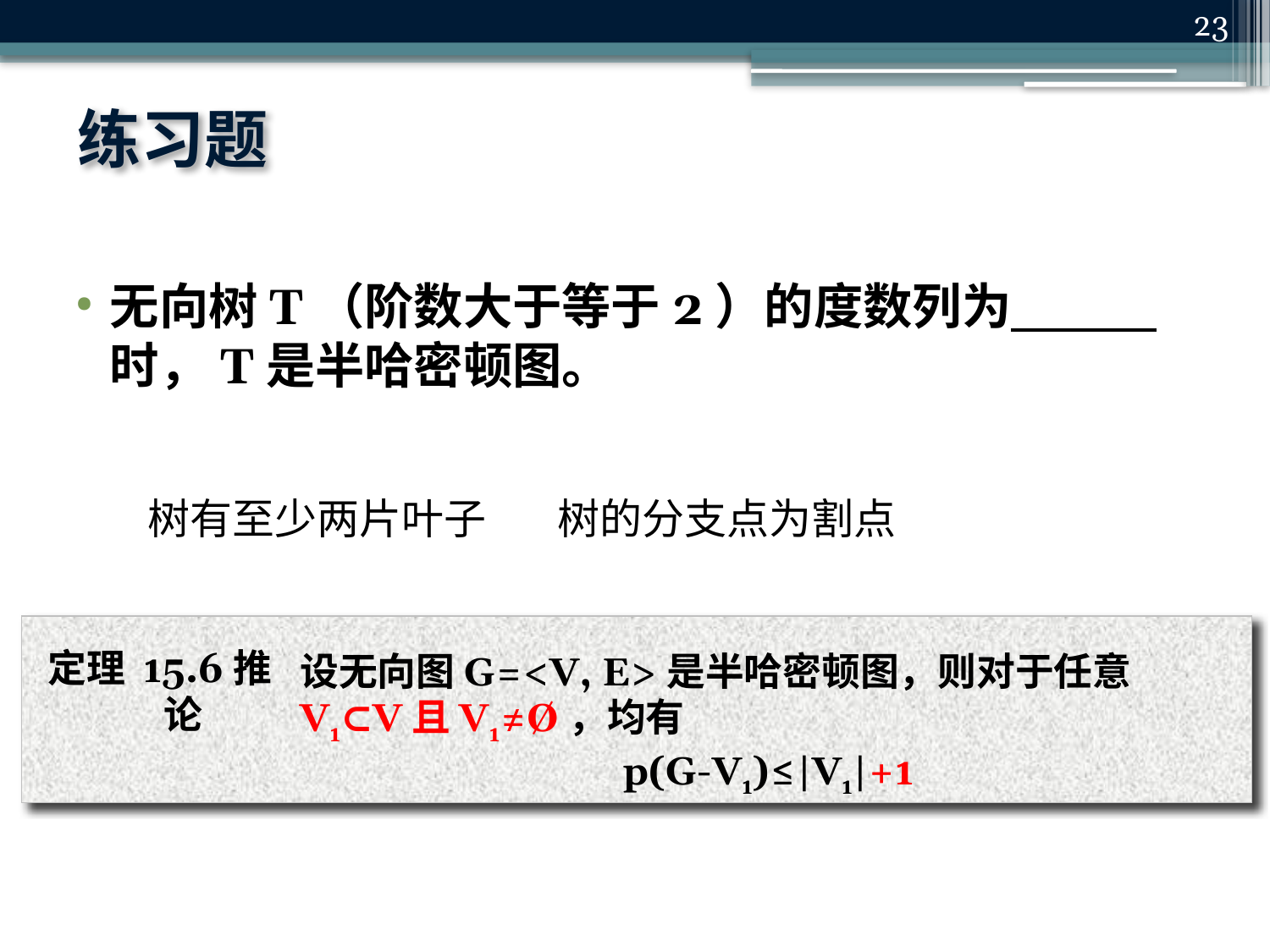

23
# 练习题
无向树T（阶数大于等于2）的度数列为              时，T是半哈密顿图。

树有至少两片叶子
树的分支点为割点

定理 15.6推论
设无向图G=<V, E>是半哈密顿图，则对于任意V1⊂V且V1≠Ø，均有
p(G-V1)≤|V1|+1